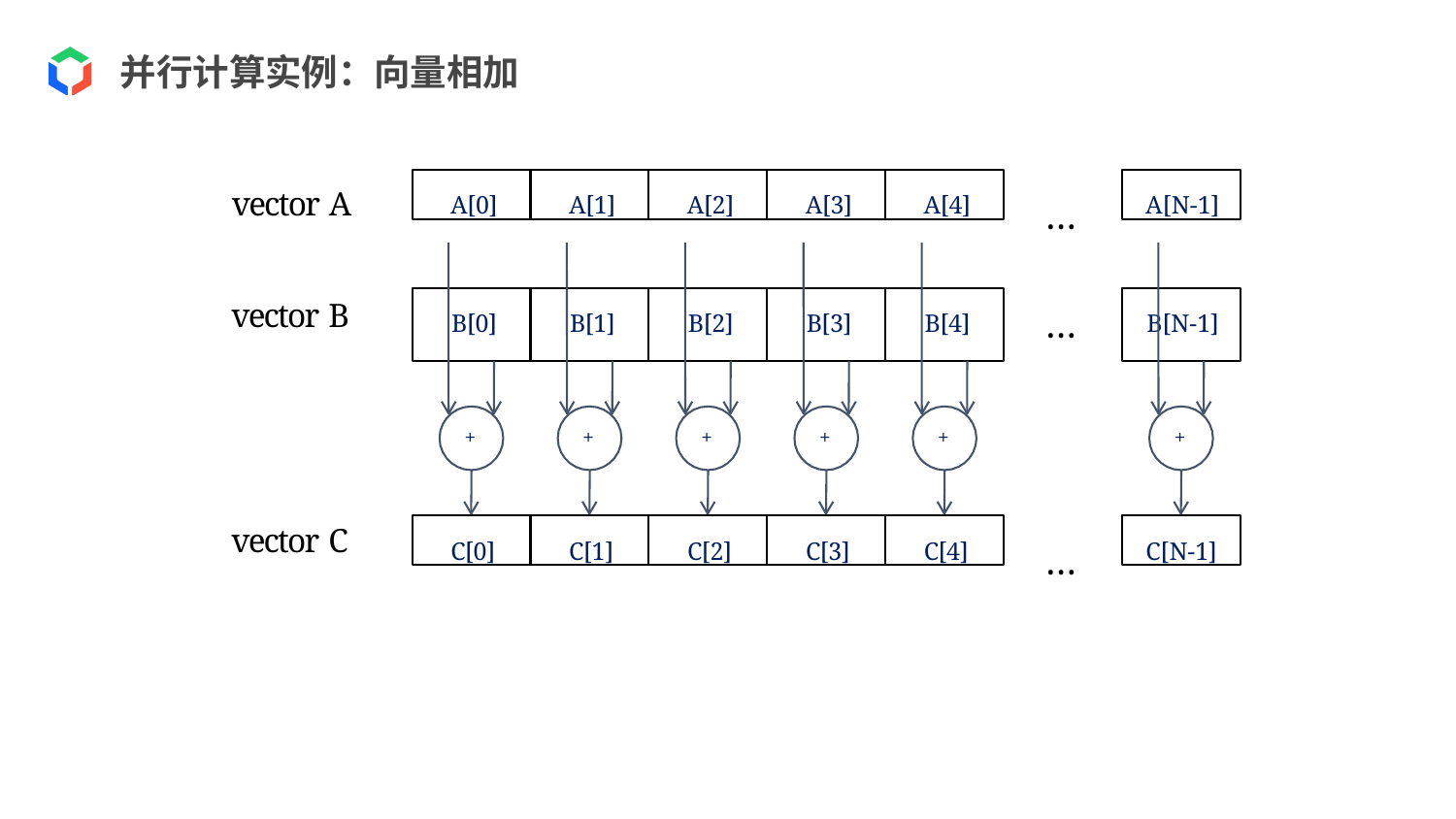

# 并行计算实例：向量相加
A[0]
A[1]
A[2]
A[3]
A[4]
A[N-1]
vector A
…

vector B
…
B[0]
B[1]
B[2]
B[3]
B[4]
B[N-1]

+
+
+
+
+
+
C[0]
C[1]
C[2]
C[3]
C[4]
C[N-1]
vector C
…